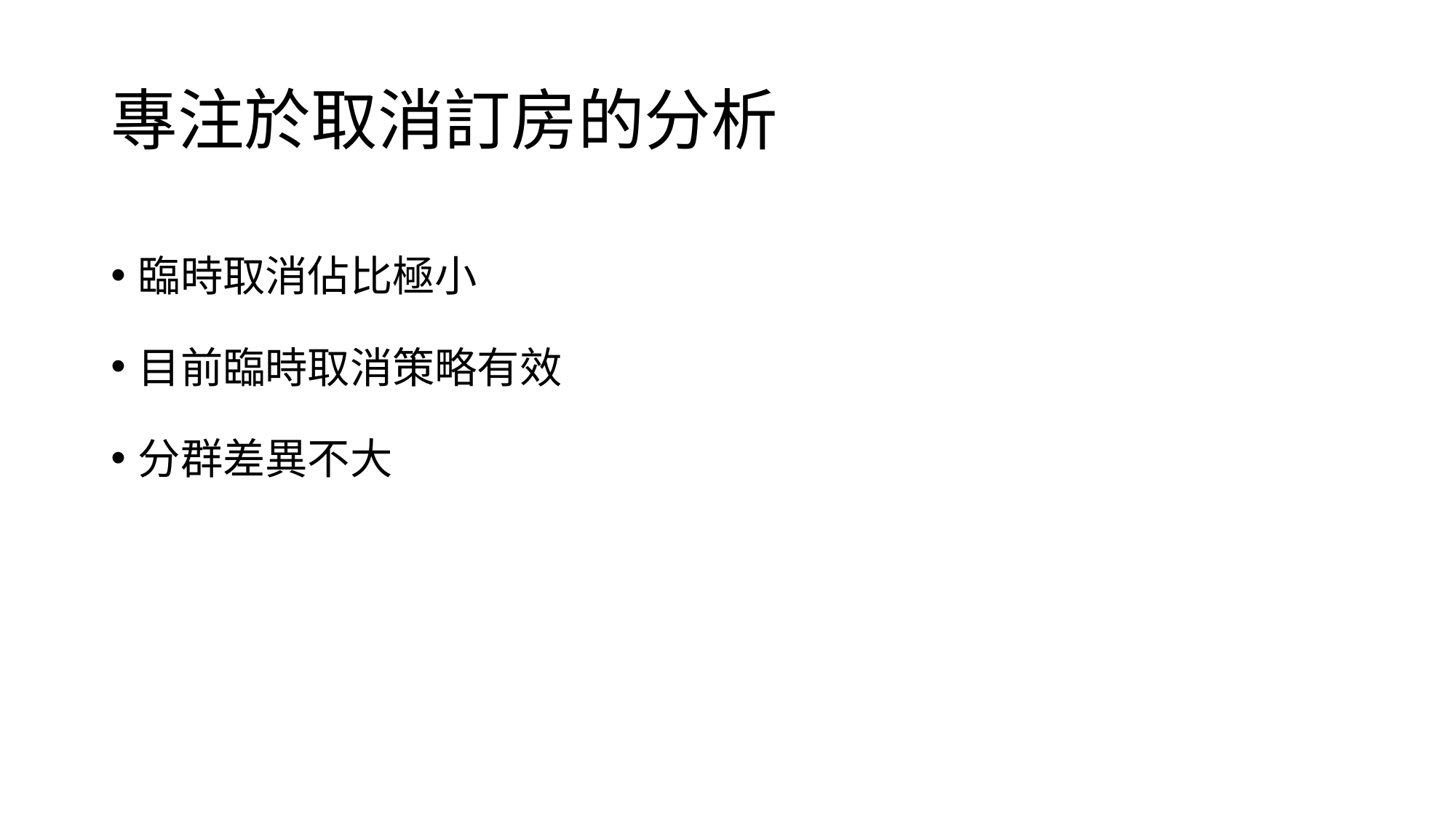

# 專注於取消訂房的分析
臨時取消佔比極小
目前臨時取消策略有效
分群差異不大